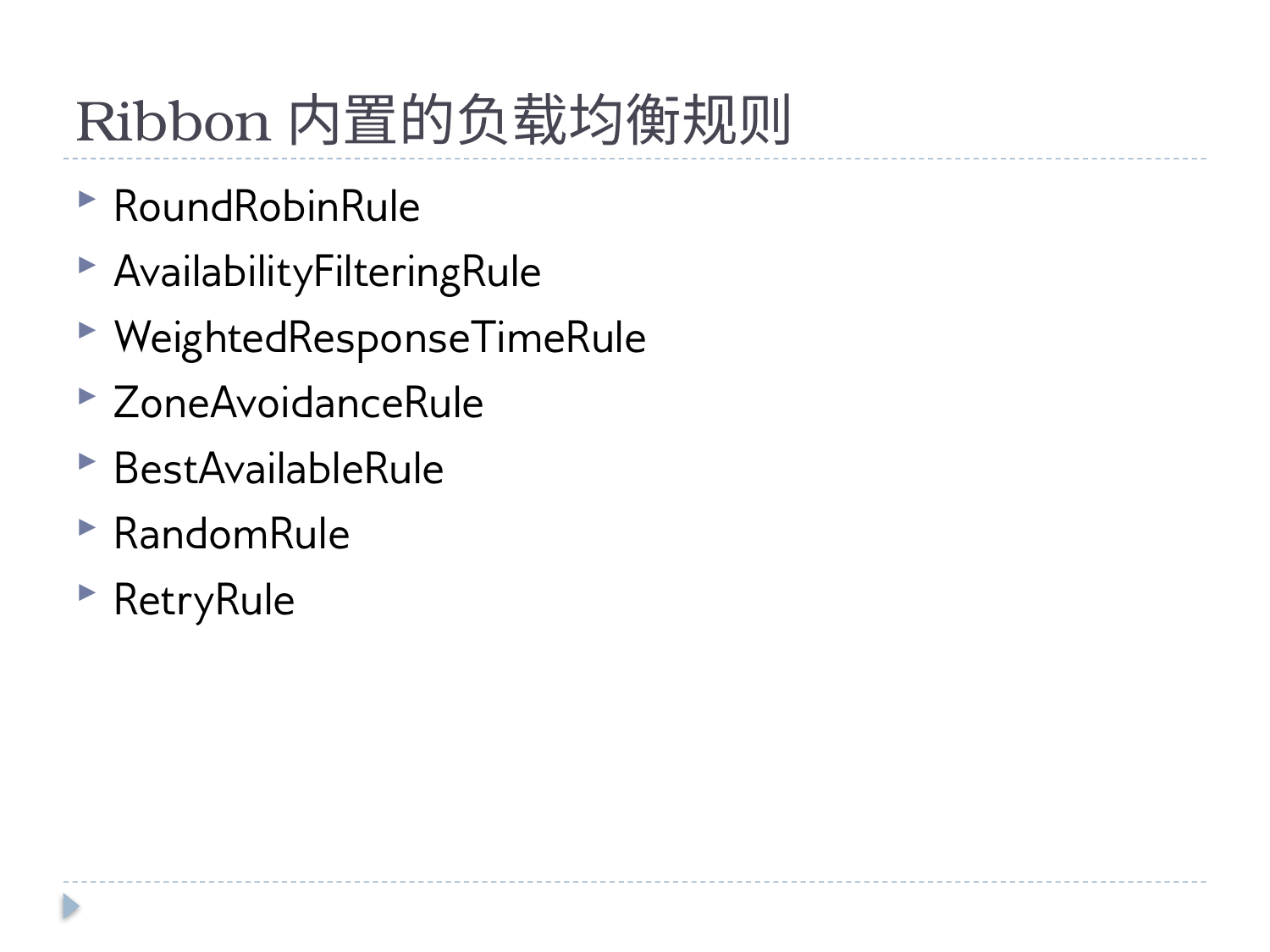

# Ribbon内置的负载均衡规则
RoundRobinRule
AvailabilityFilteringRule
WeightedResponseTimeRule
ZoneAvoidanceRule
BestAvailableRule
RandomRule
RetryRule